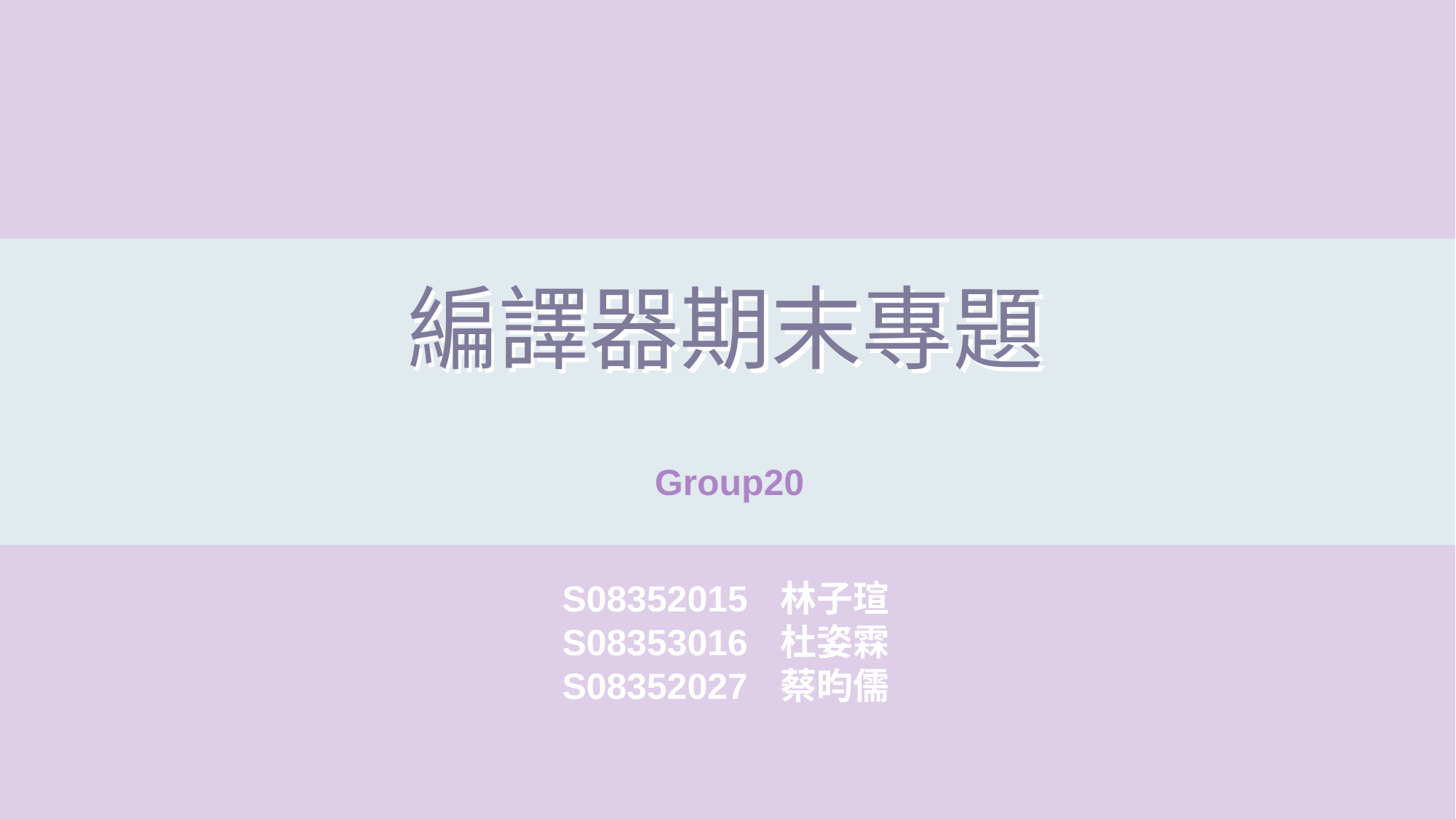

編譯器期末專題
編譯器期末專題
Group20
S08352015	林子瑄
S08353016	杜姿霖
S08352027	蔡昀儒